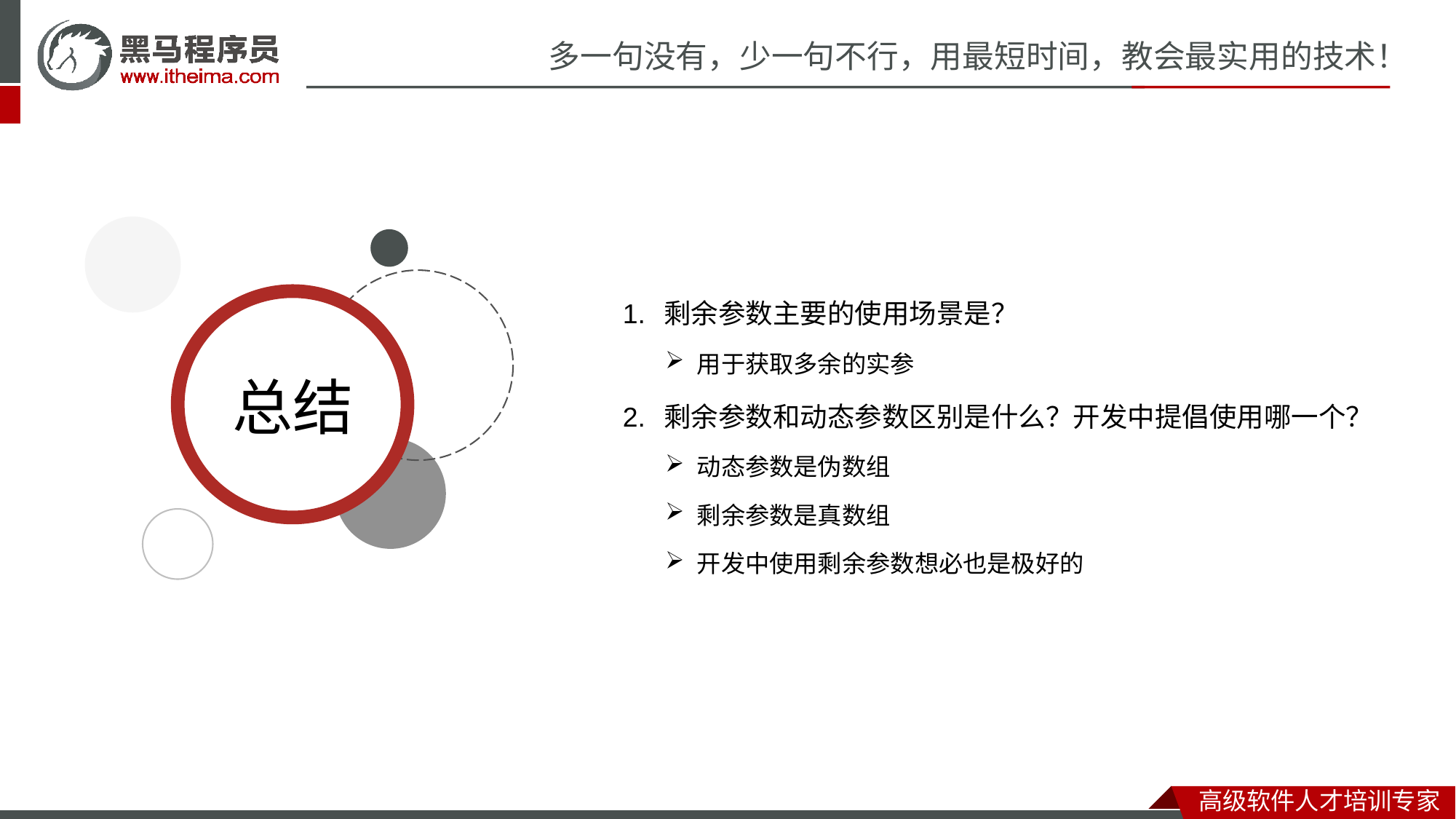

剩余参数主要的使用场景是？
用于获取多余的实参
剩余参数和动态参数区别是什么？开发中提倡使用哪一个？
动态参数是伪数组
剩余参数是真数组
开发中使用剩余参数想必也是极好的